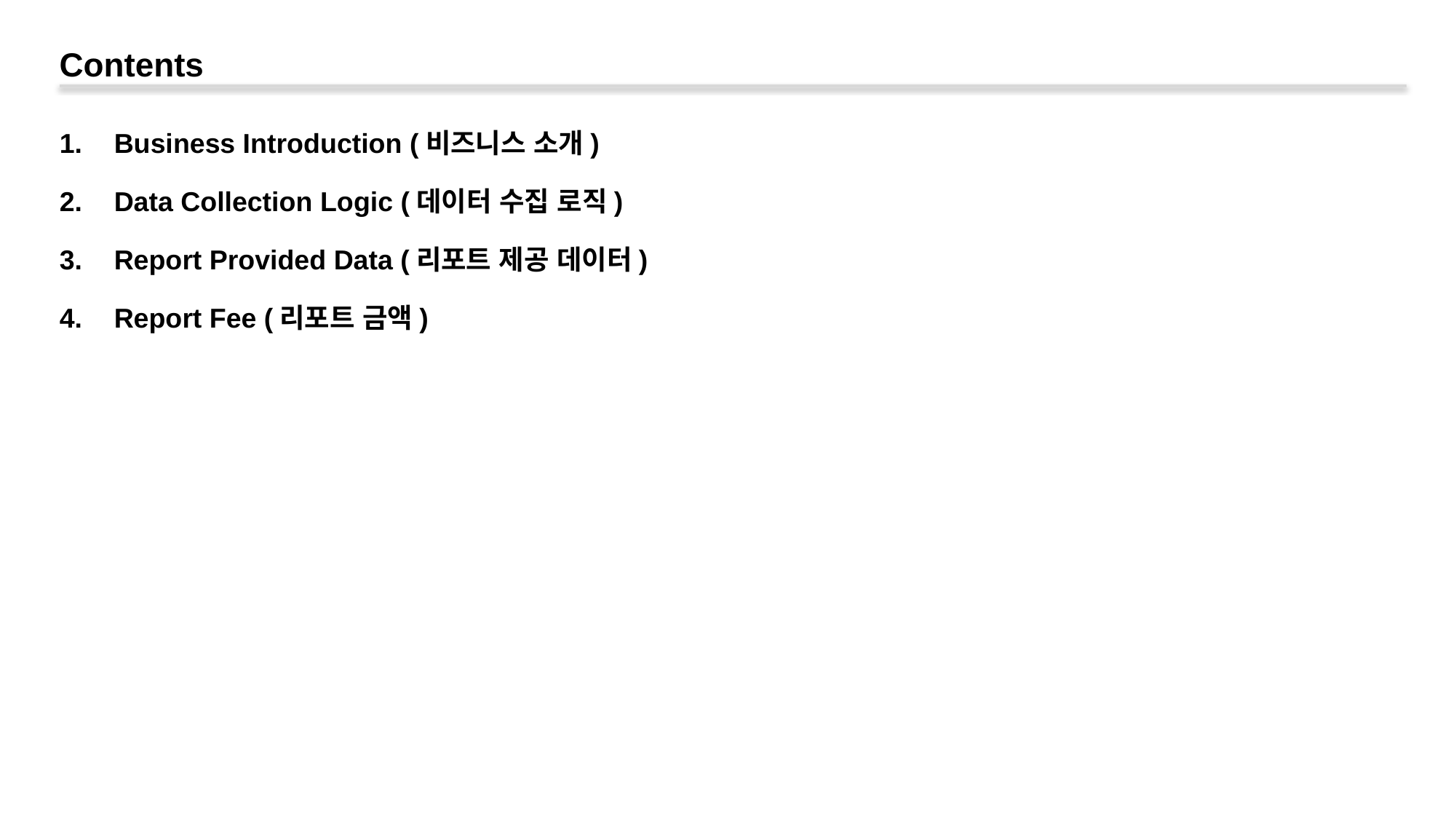

Contents
Business Introduction (비즈니스 소개)
Data Collection Logic (데이터 수집 로직)
Report Provided Data (리포트 제공 데이터)
Report Fee (리포트 금액)